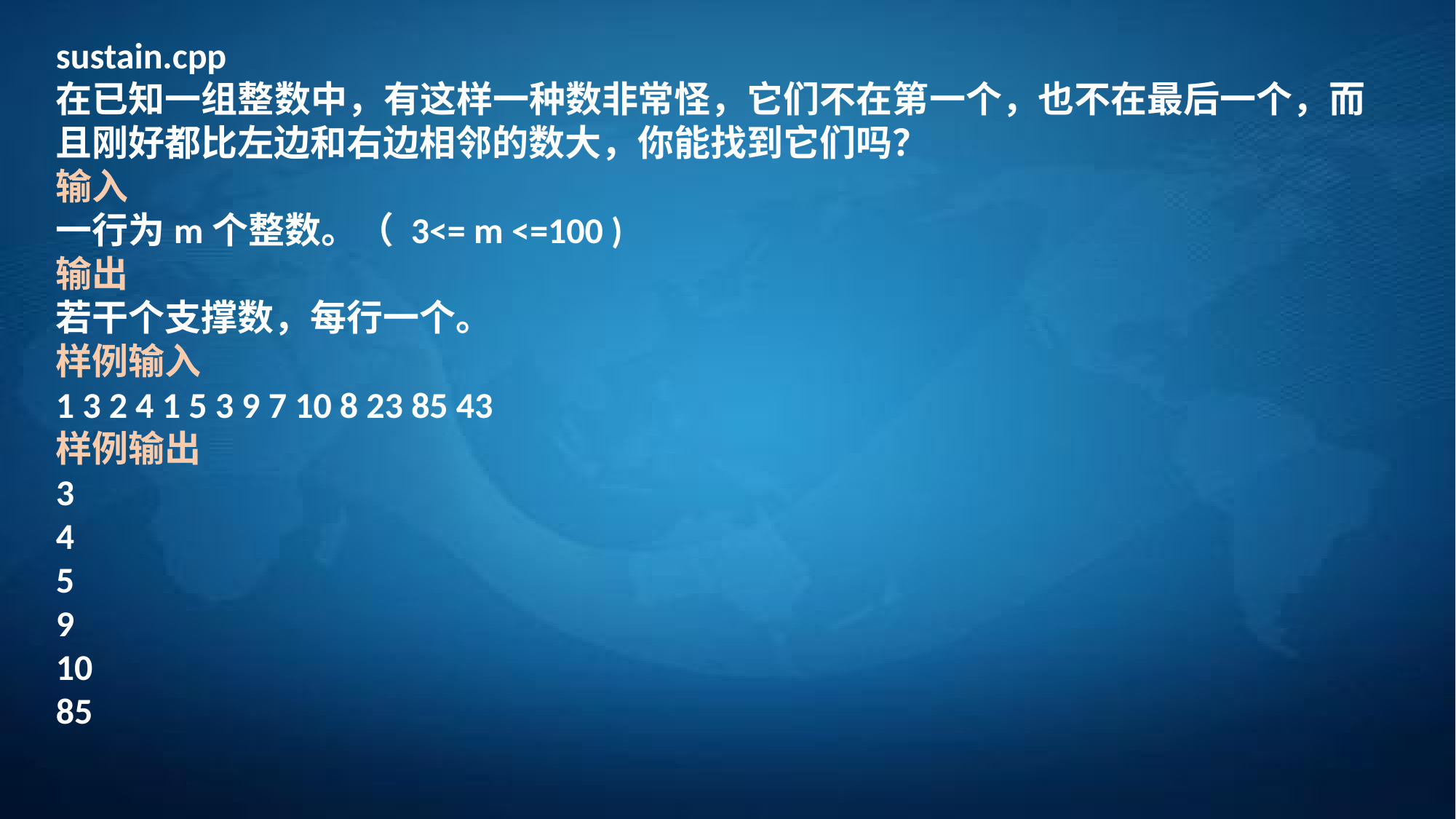

sustain.cpp
在已知一组整数中，有这样一种数非常怪，它们不在第一个，也不在最后一个，而且刚好都比左边和右边相邻的数大，你能找到它们吗？
输入
一行为m个整数。（ 3<= m <=100 )
输出
若干个支撑数，每行一个。
样例输入
1 3 2 4 1 5 3 9 7 10 8 23 85 43
样例输出
3
4
5
9
10
85